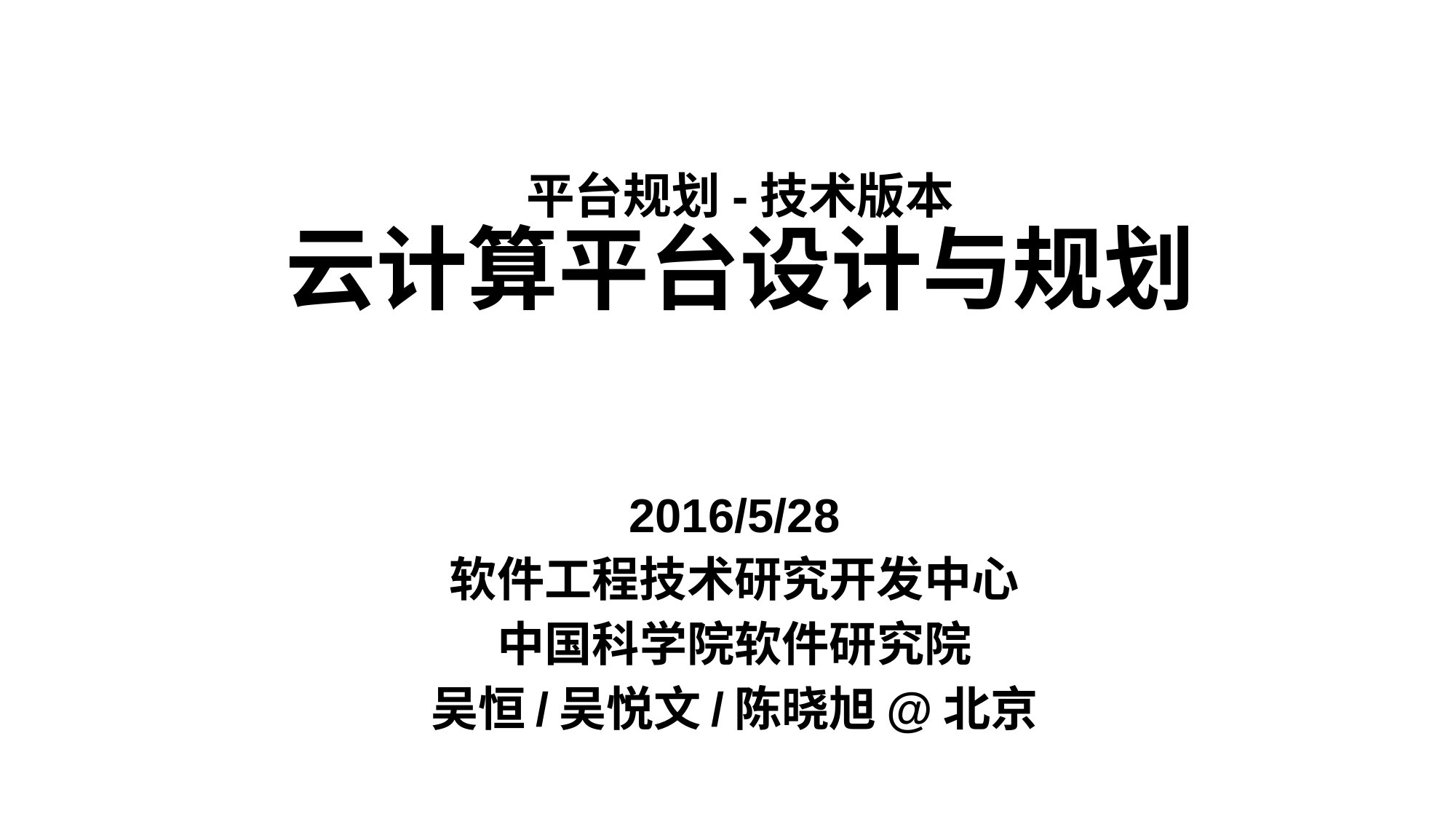

# 平台规划-技术版本 云计算平台设计与规划

2016/5/28
软件工程技术研究开发中心
中国科学院软件研究院
吴恒/吴悦文/陈晓旭@北京